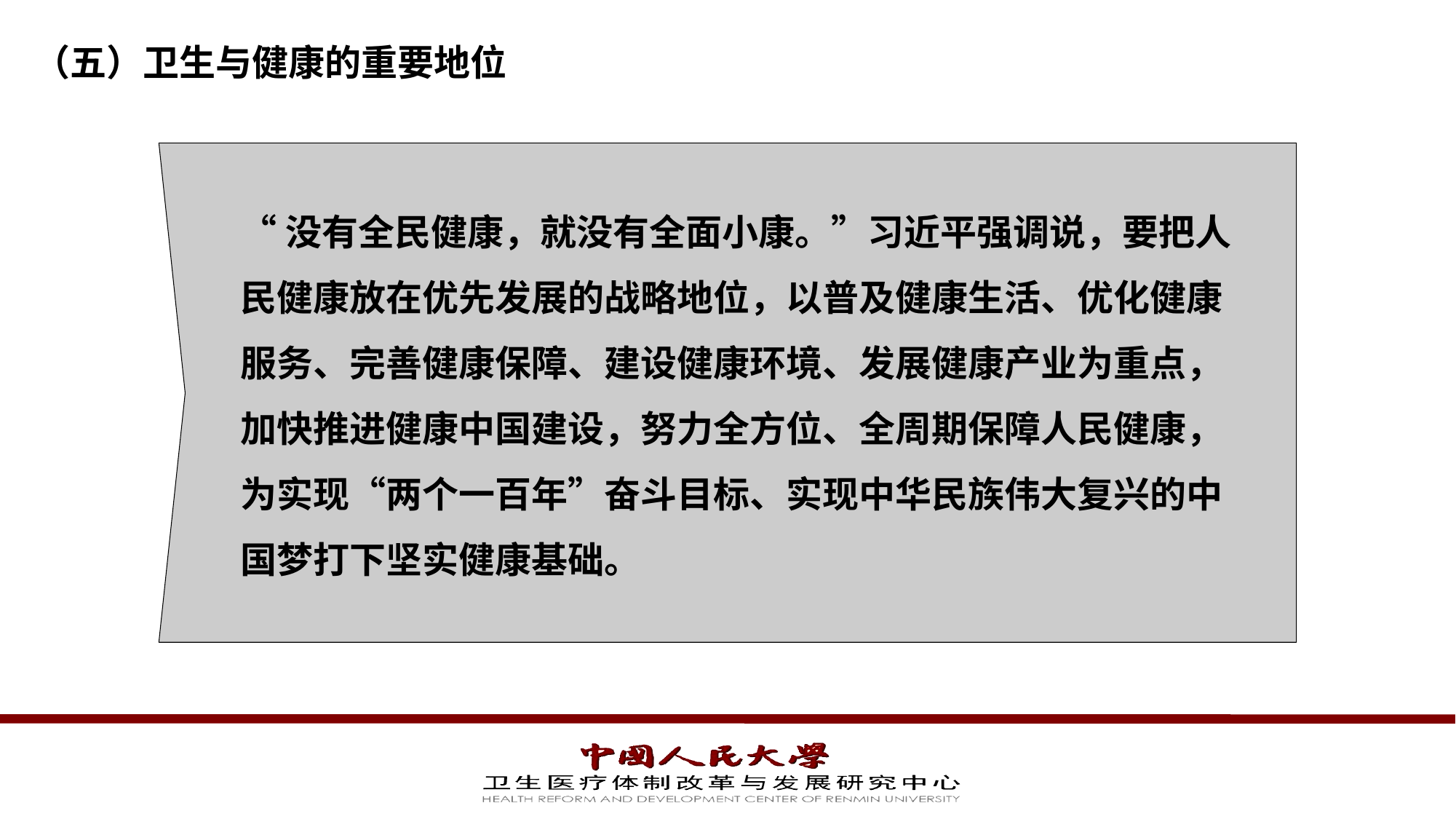

# （五）卫生与健康的重要地位

“没有全民健康，就没有全面小康。”习近平强调说，要把人民健康放在优先发展的战略地位，以普及健康生活、优化健康服务、完善健康保障、建设健康环境、发展健康产业为重点，加快推进健康中国建设，努力全方位、全周期保障人民健康，为实现“两个一百年”奋斗目标、实现中华民族伟大复兴的中国梦打下坚实健康基础。